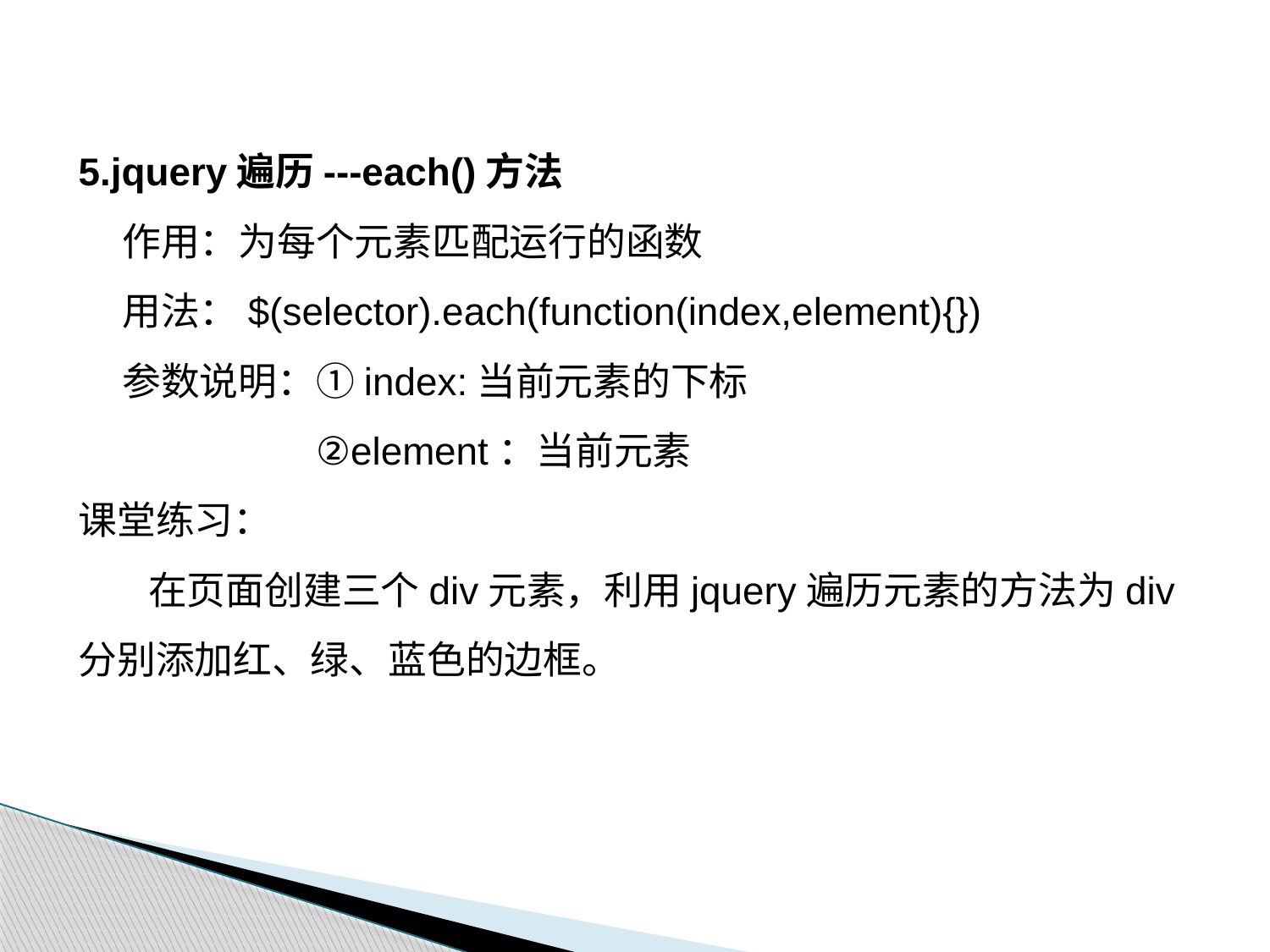

5.jquery遍历---each()方法
    作用：为每个元素匹配运行的函数
    用法：$(selector).each(function(index,element){})
    参数说明：①index:当前元素的下标
                      ②element：当前元素
课堂练习：
       在页面创建三个div元素，利用jquery遍历元素的方法为div分别添加红、绿、蓝色的边框。